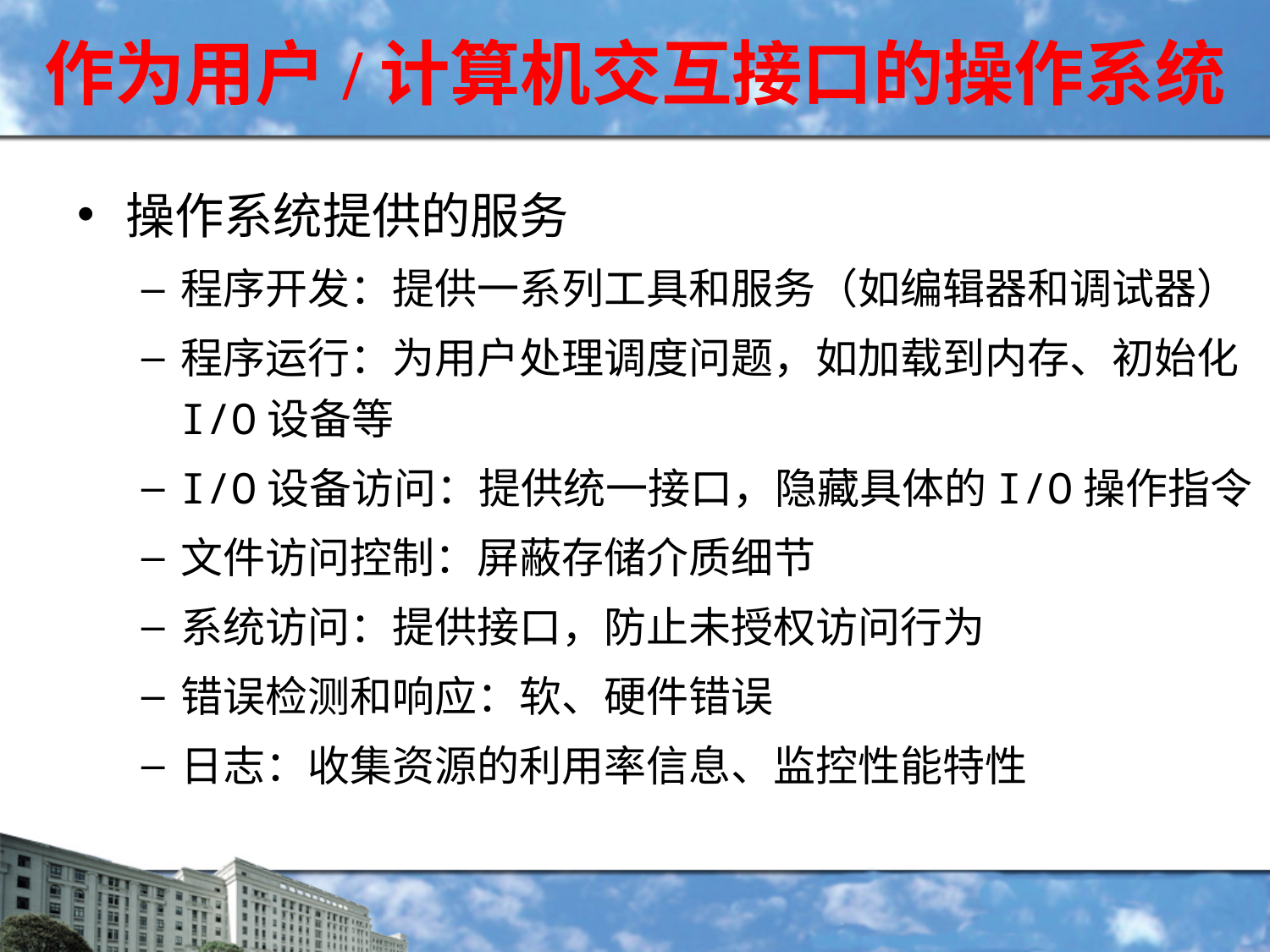

# 作为用户/计算机交互接口的操作系统
操作系统提供的服务
程序开发：提供一系列工具和服务（如编辑器和调试器）
程序运行：为用户处理调度问题，如加载到内存、初始化I/O设备等
I/O设备访问：提供统一接口，隐藏具体的I/O操作指令
文件访问控制：屏蔽存储介质细节
系统访问：提供接口，防止未授权访问行为
错误检测和响应：软、硬件错误
日志：收集资源的利用率信息、监控性能特性